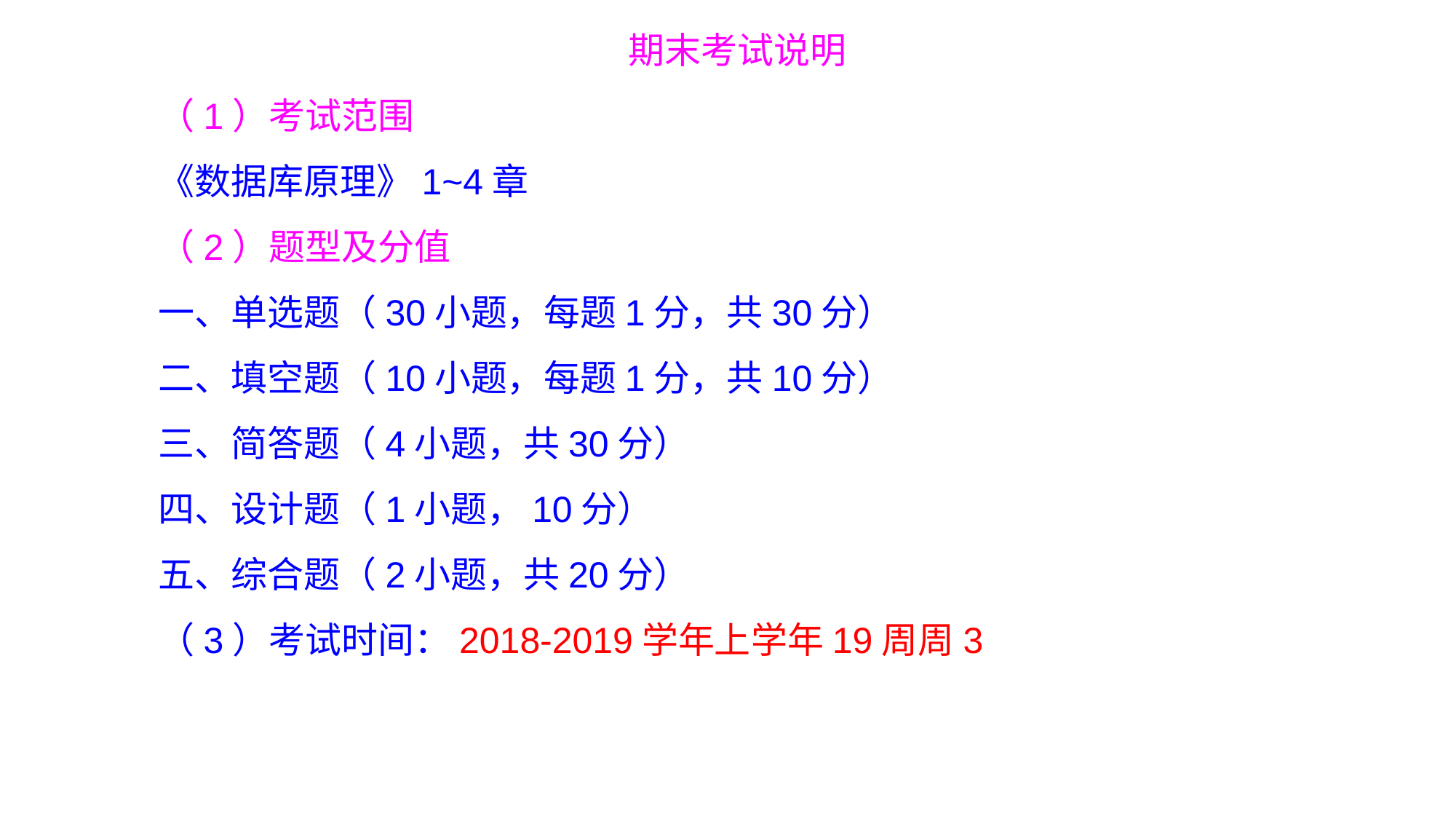

期末考试说明
（1）考试范围
《数据库原理》1~4章
（2）题型及分值
一、单选题（30小题，每题1分，共30分）
二、填空题（10小题，每题1分，共10分）
三、简答题（4小题，共30分）
四、设计题（1小题，10分）
五、综合题（2小题，共20分）
（3）考试时间：2018-2019学年上学年19周周3